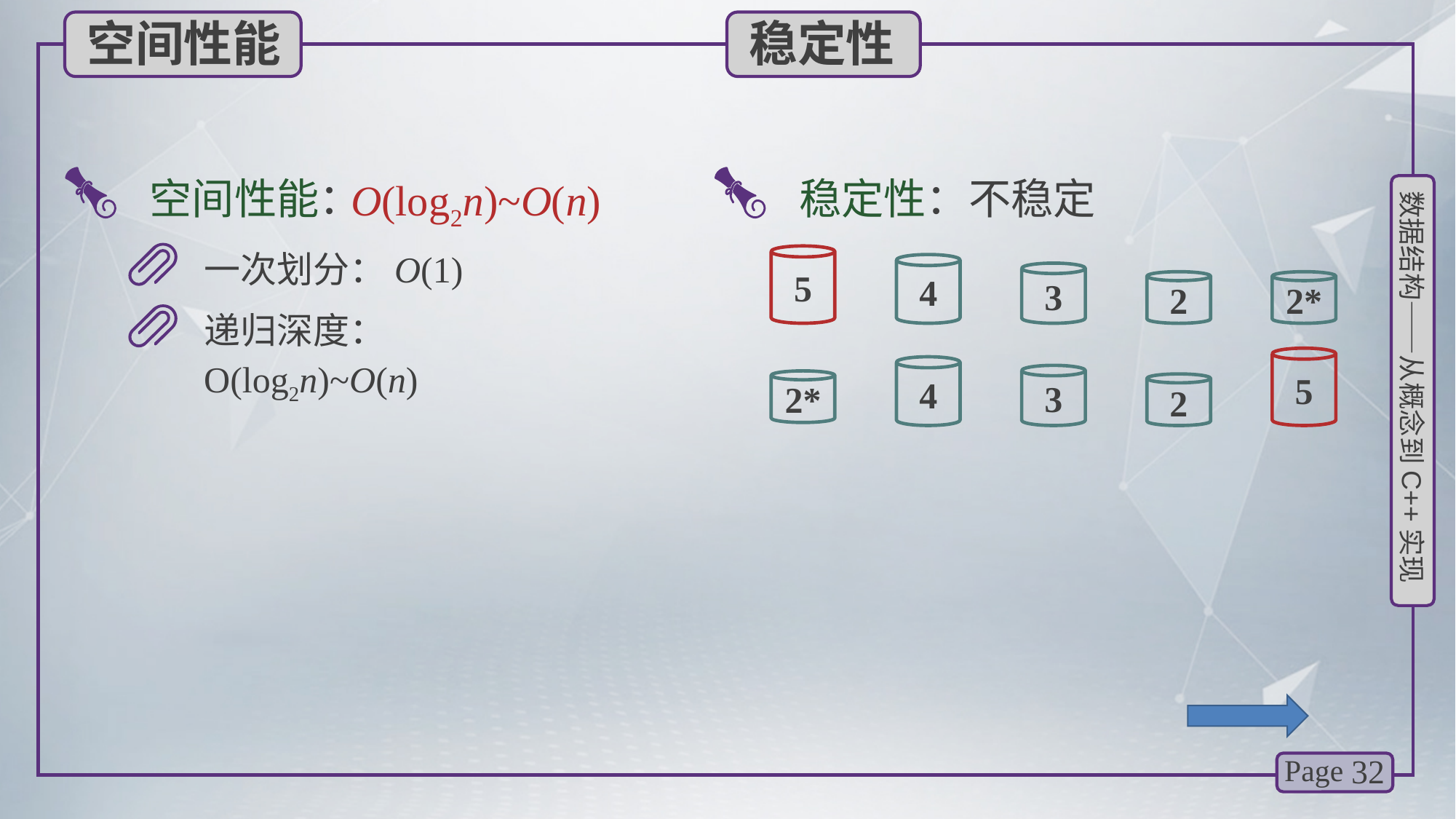

空间性能

稳定性

O(log2n)~O(n)
 空间性能：

 稳定性：不稳定

一次划分：O(1)

5
4
3
2
2*
递归深度：O(log2n)~O(n)

5
4
3
2*
2